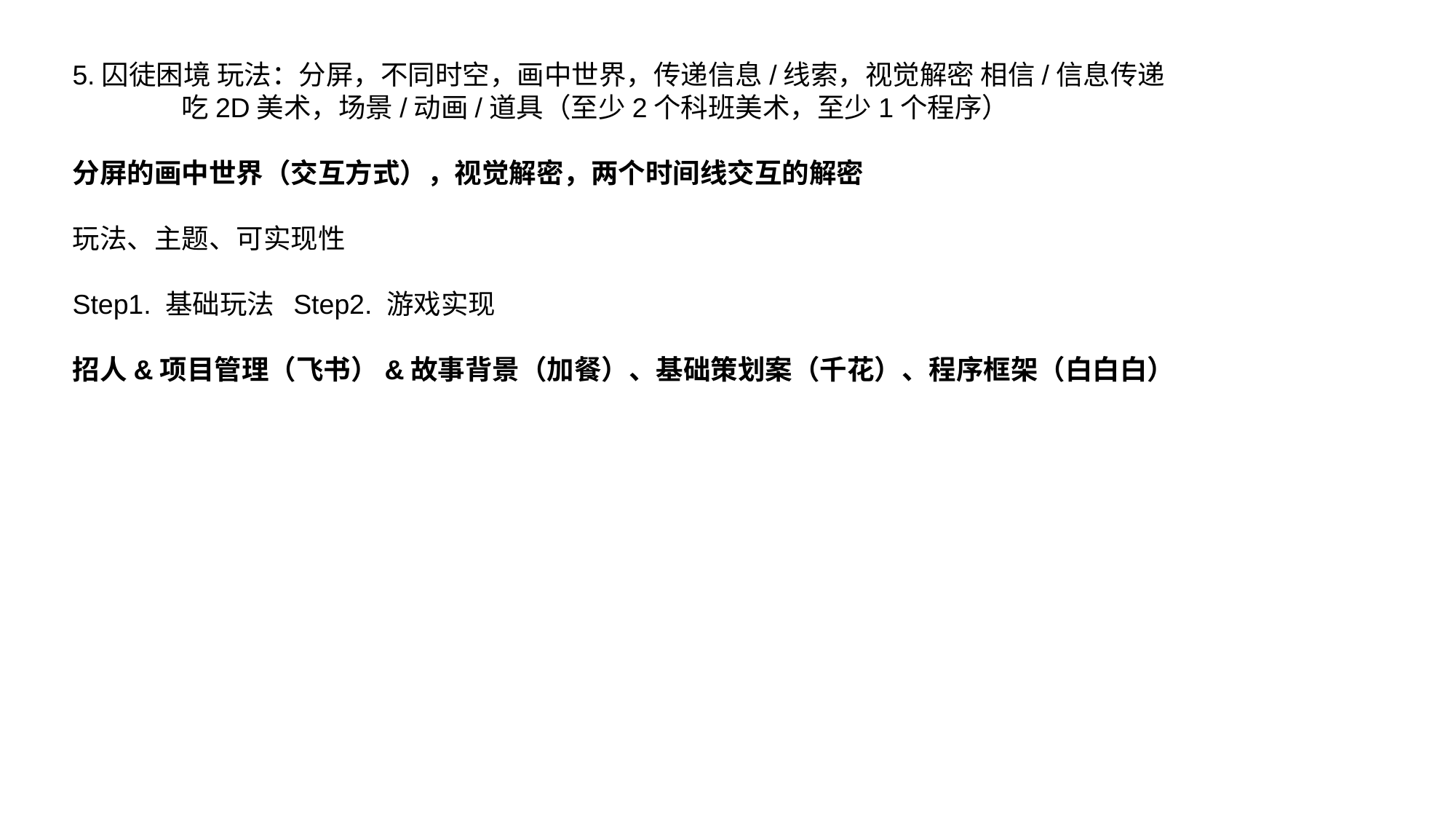

5.囚徒困境 玩法：分屏，不同时空，画中世界，传递信息/线索，视觉解密 相信/信息传递
	吃2D美术，场景/动画/道具（至少2个科班美术，至少1个程序）

分屏的画中世界（交互方式），视觉解密，两个时间线交互的解密

玩法、主题、可实现性

Step1. 基础玩法  Step2. 游戏实现

招人&项目管理（飞书）&故事背景（加餐）、基础策划案（千花）、程序框架（白白白）